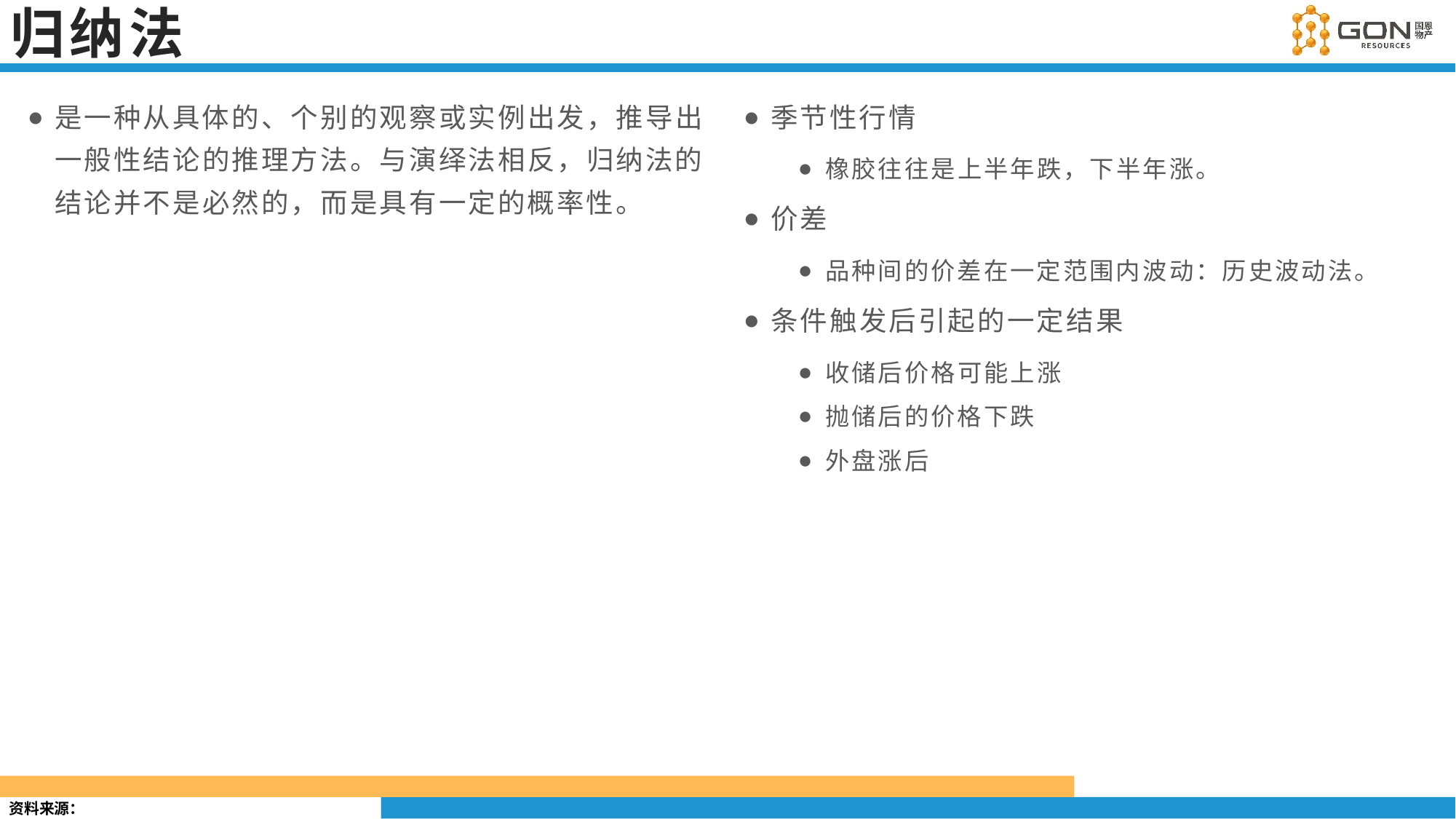

# 归纳法
是一种从具体的、个别的观察或实例出发，推导出一般性结论的推理方法。与演绎法相反，归纳法的结论并不是必然的，而是具有一定的概率性。
季节性行情
橡胶往往是上半年跌，下半年涨。
价差
品种间的价差在一定范围内波动：历史波动法。
条件触发后引起的一定结果
收储后价格可能上涨
抛储后的价格下跌
外盘涨后